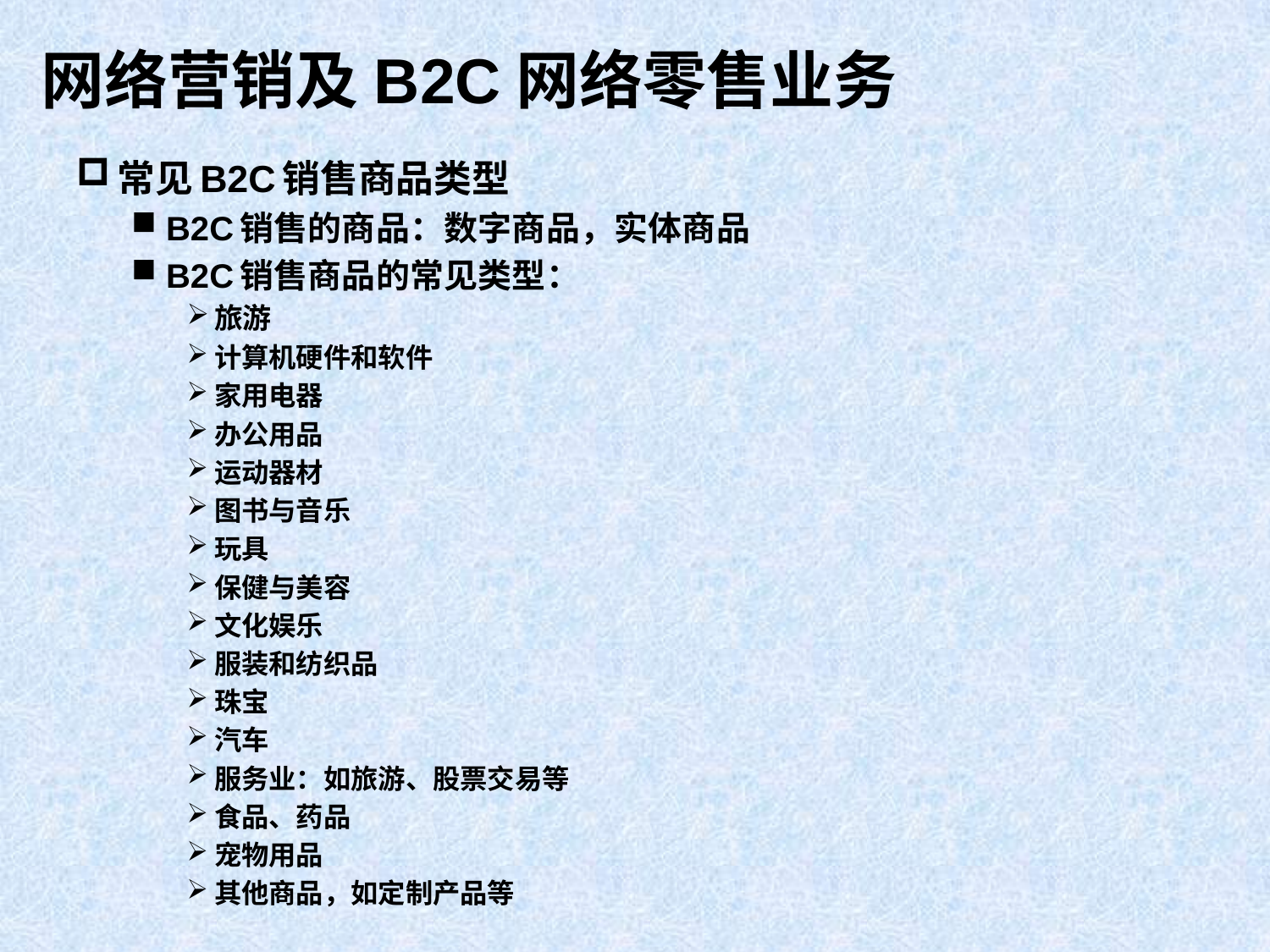

# 网络营销及B2C网络零售业务
常见B2C销售商品类型
B2C销售的商品：数字商品，实体商品
B2C销售商品的常见类型：
旅游
计算机硬件和软件
家用电器
办公用品
运动器材
图书与音乐
玩具
保健与美容
文化娱乐
服装和纺织品
珠宝
汽车
服务业：如旅游、股票交易等
食品、药品
宠物用品
其他商品，如定制产品等